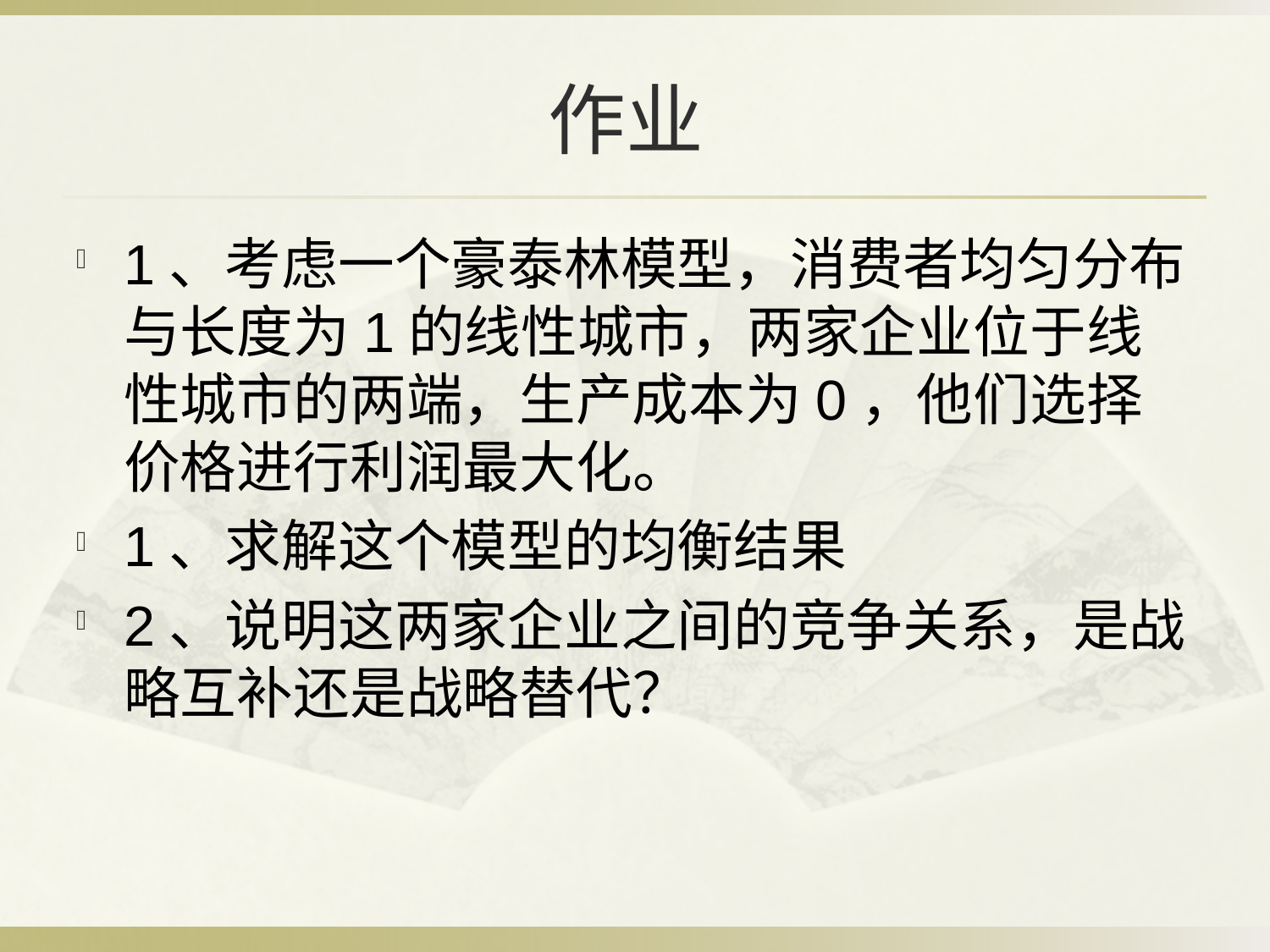

# 作业
1、考虑一个豪泰林模型，消费者均匀分布与长度为1的线性城市，两家企业位于线性城市的两端，生产成本为0，他们选择价格进行利润最大化。
1、求解这个模型的均衡结果
2、说明这两家企业之间的竞争关系，是战略互补还是战略替代？